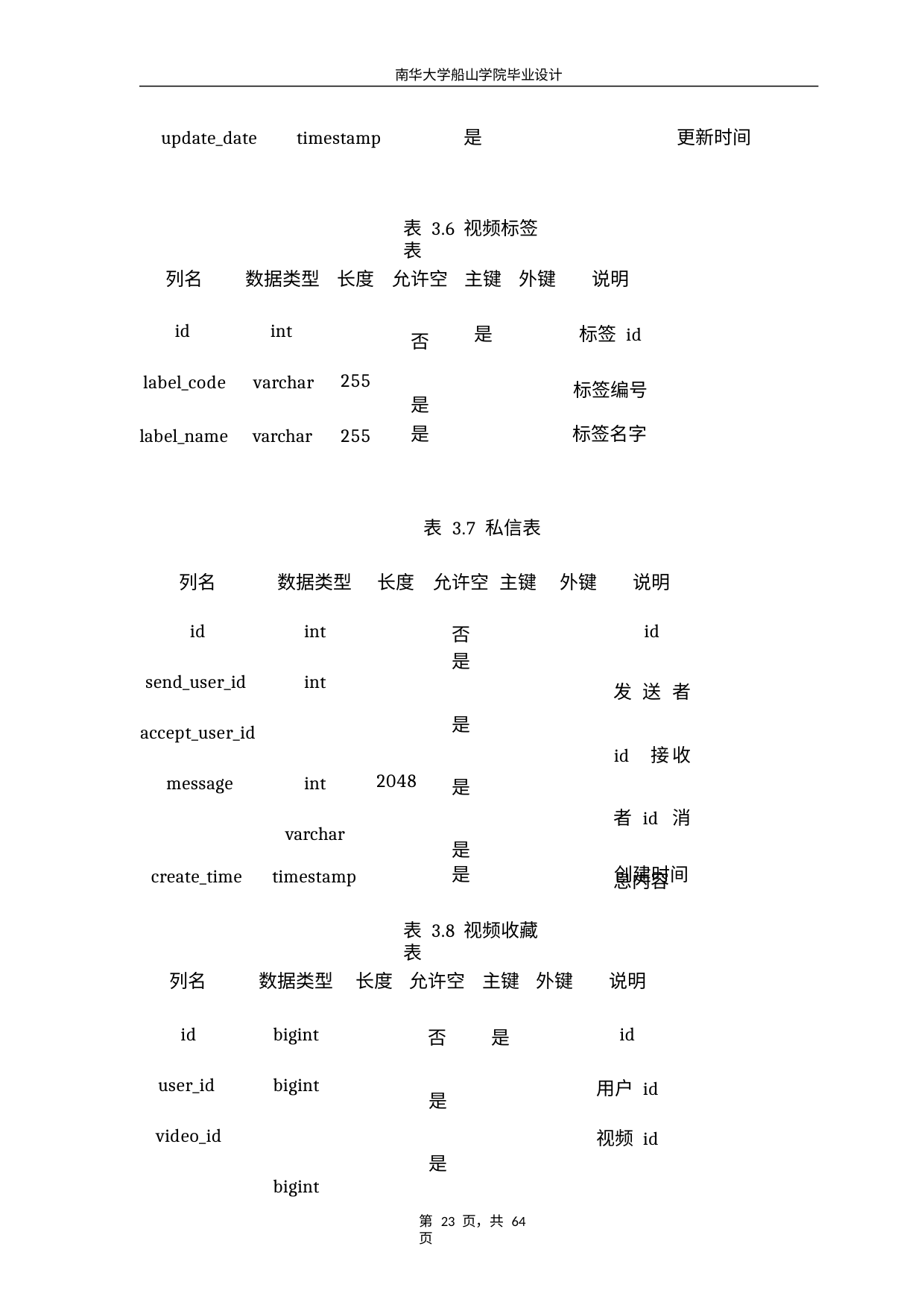

南华大学船山学院毕业设计

update_date
timestamp
是
更新时间
表 3.6 视频标签表
| 列名 id label\_code | 数据类型 int varchar |  | 长度 255 | 允许空 否 是 |  | 主键 是 | 外键 | 说明 标签 id 标签编号 |  |
| --- | --- | --- | --- | --- | --- | --- | --- | --- | --- |
| label\_name | varchar |  | 255 | 是 |  |  |  | 标签名字 |  |
|  |  |  |  |  | 表 3.7 私信表 |  |  |  |  |
| 列名 |  | 数据类型 |  | 长度 | 允许空 主键 |  |  | 外键 | 说明 |
| id send\_user\_id accept\_user\_id message |  | int int int varchar |  | 2048 | 否 是 是 是 是 |  |  |  | id 发送者 id 接收者 id 消息内容 |
| create\_time |  | timestamp |  |  | 是 |  |  |  | 创建时间 |
表 3.8 视频收藏表
| 列名 | 数据类型 | 长度 | 允许空 | 主键 | 外键 | 说明 |
| --- | --- | --- | --- | --- | --- | --- |
| id user\_id video\_id | bigint bigint bigint |  | 否 是 是 | 是 |  | id 用户 id 视频 id |
第 23 页，共 64 页